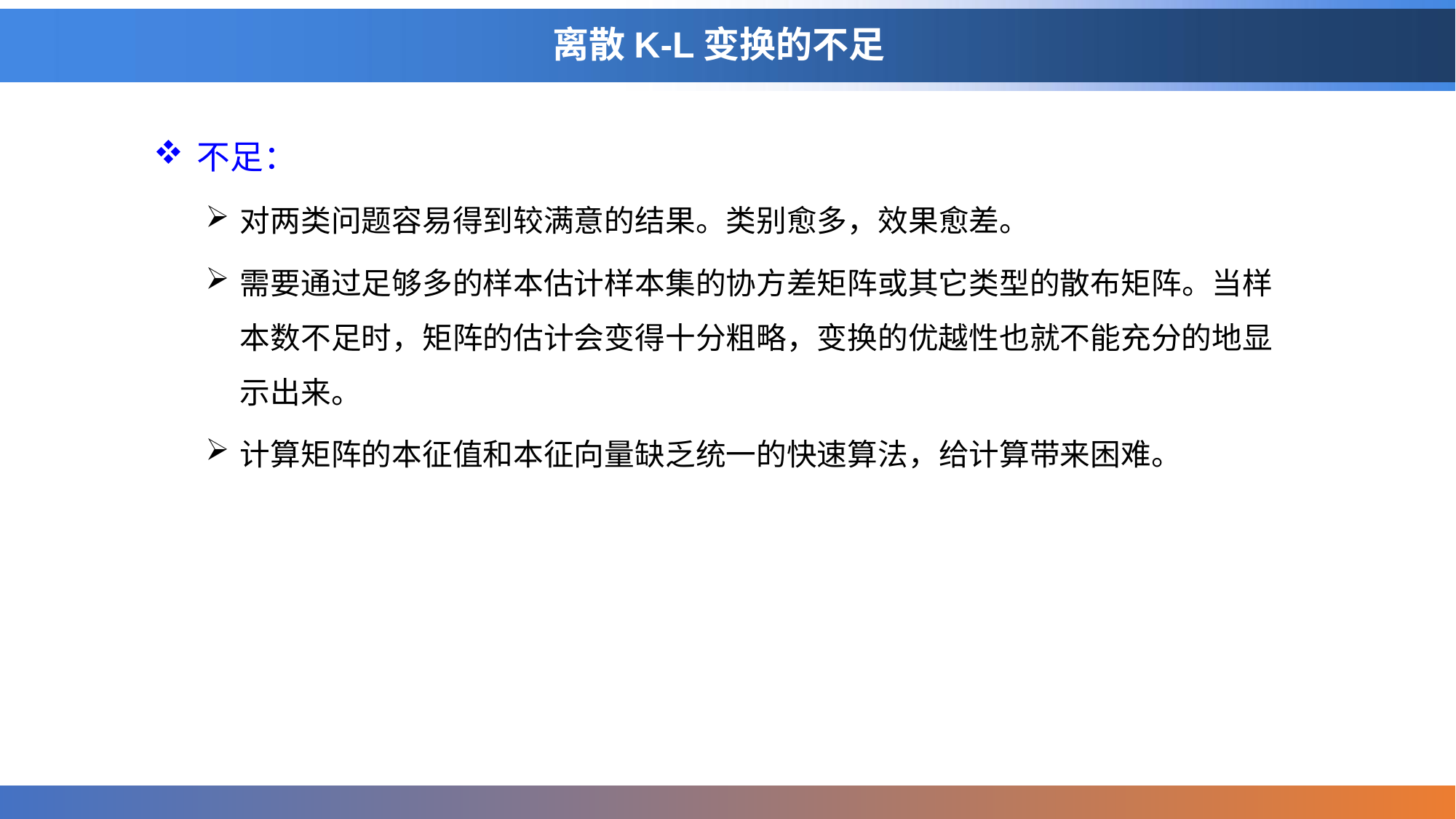

# 离散K-L变换的不足
不足：
对两类问题容易得到较满意的结果。类别愈多，效果愈差。
需要通过足够多的样本估计样本集的协方差矩阵或其它类型的散布矩阵。当样本数不足时，矩阵的估计会变得十分粗略，变换的优越性也就不能充分的地显示出来。
计算矩阵的本征值和本征向量缺乏统一的快速算法，给计算带来困难。